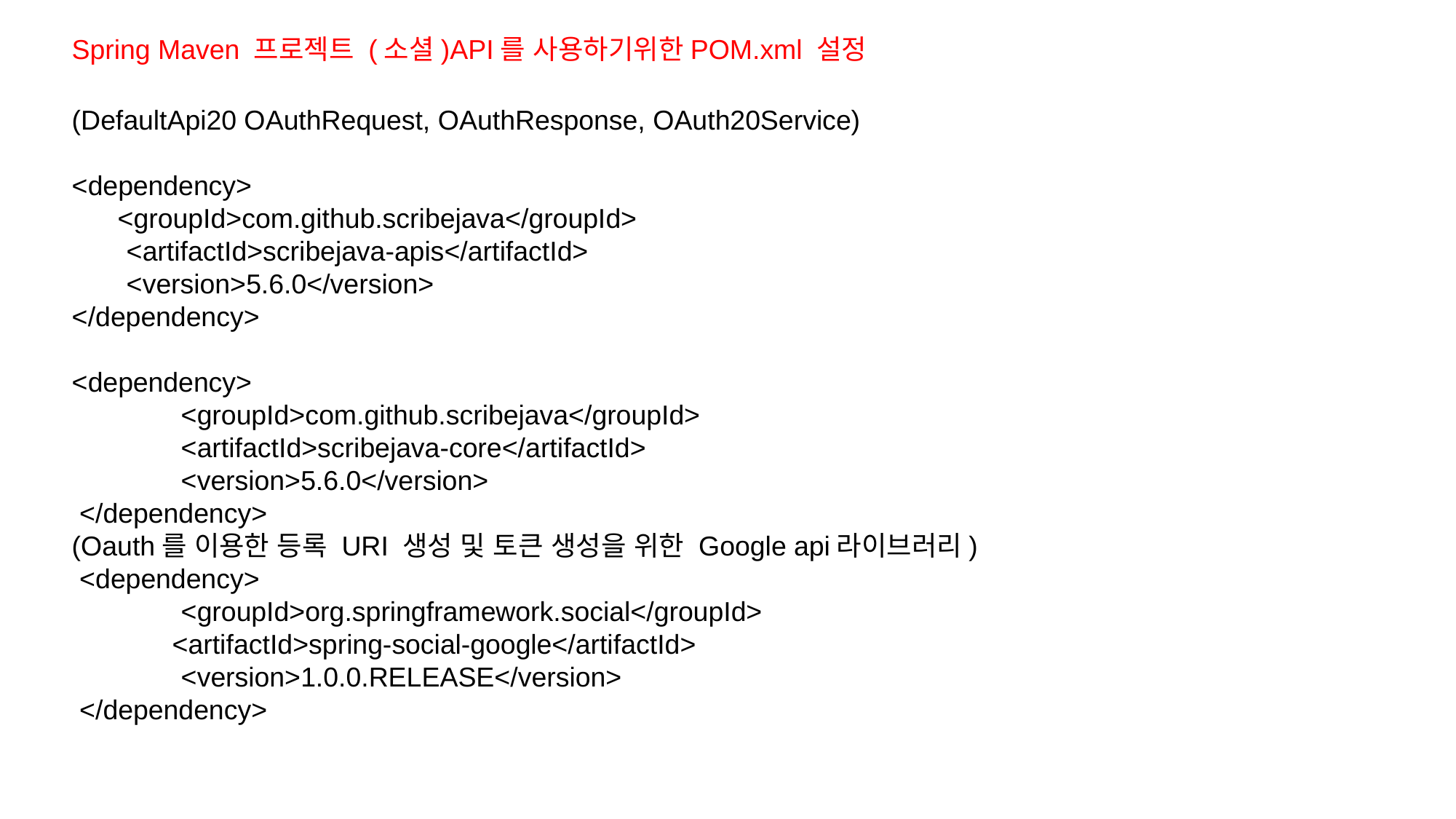

Spring Maven 프로젝트 (소셜)API를 사용하기위한POM.xml 설정
(DefaultApi20 OAuthRequest, OAuthResponse, OAuth20Service)

<dependency>
      <groupId>com.github.scribejava</groupId>
<artifactId>scribejava-apis</artifactId>
<version>5.6.0</version>
</dependency>
<dependency>
<groupId>com.github.scribejava</groupId>
<artifactId>scribejava-core</artifactId>
<version>5.6.0</version>
 </dependency>
(Oauth를 이용한 등록 URI 생성 및 토큰 생성을 위한 Google api라이브러리)
 <dependency>
	<groupId>org.springframework.social</groupId>
      <artifactId>spring-social-google</artifactId>
	<version>1.0.0.RELEASE</version>
 </dependency>